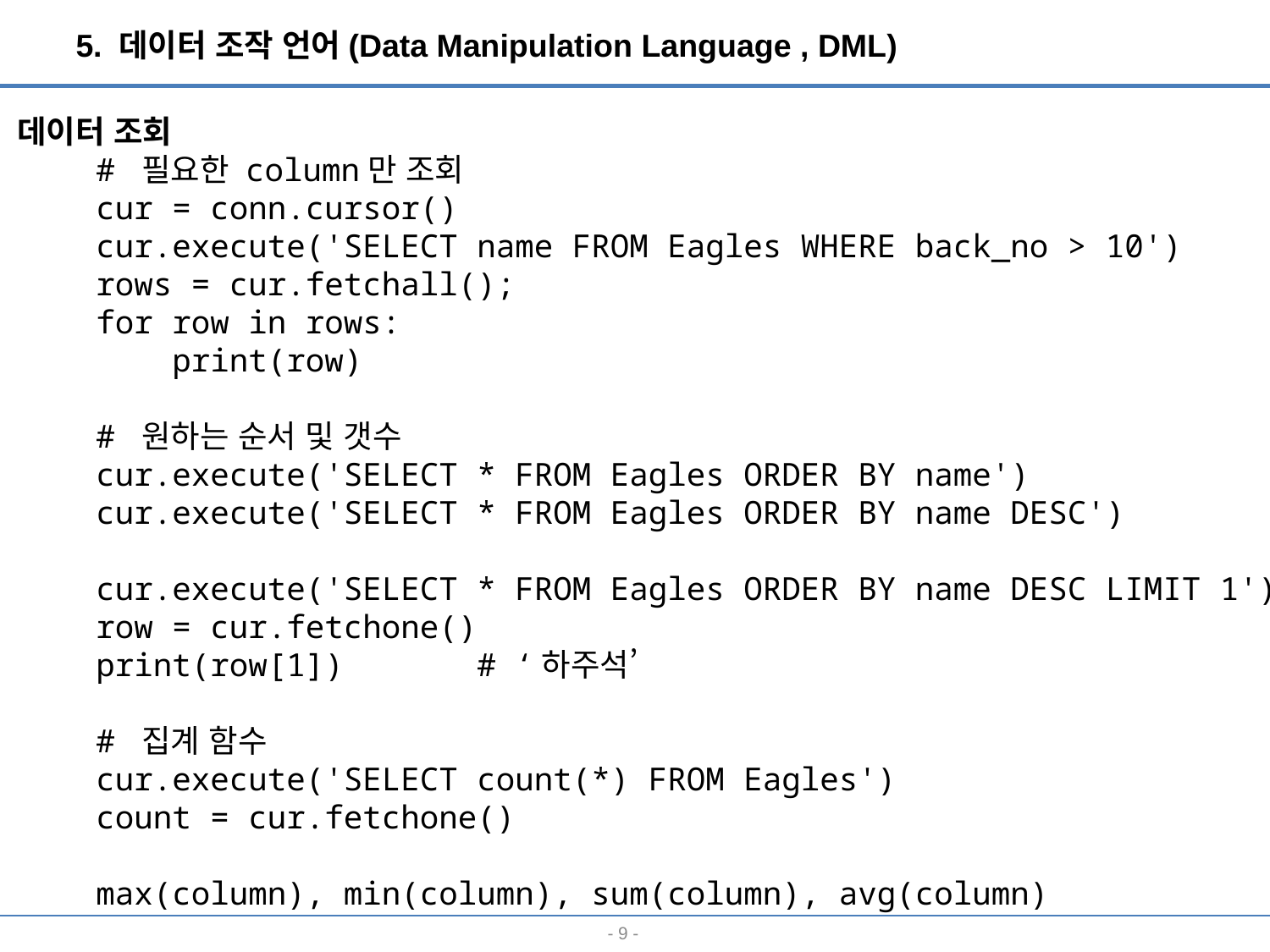

5. 데이터 조작 언어(Data Manipulation Language , DML)
■ 데이터 조회
# 필요한 column만 조회
cur = conn.cursor()
cur.execute('SELECT name FROM Eagles WHERE back_no > 10')
rows = cur.fetchall();
for row in rows:
    print(row)

# 원하는 순서 및 갯수
cur.execute('SELECT * FROM Eagles ORDER BY name')
cur.execute('SELECT * FROM Eagles ORDER BY name DESC')

cur.execute('SELECT * FROM Eagles ORDER BY name DESC LIMIT 1')
row = cur.fetchone()
print(row[1])		# ‘하주석’
# 집계 함수
cur.execute('SELECT count(*) FROM Eagles')
count = cur.fetchone()

max(column), min(column), sum(column), avg(column)
- 9 -